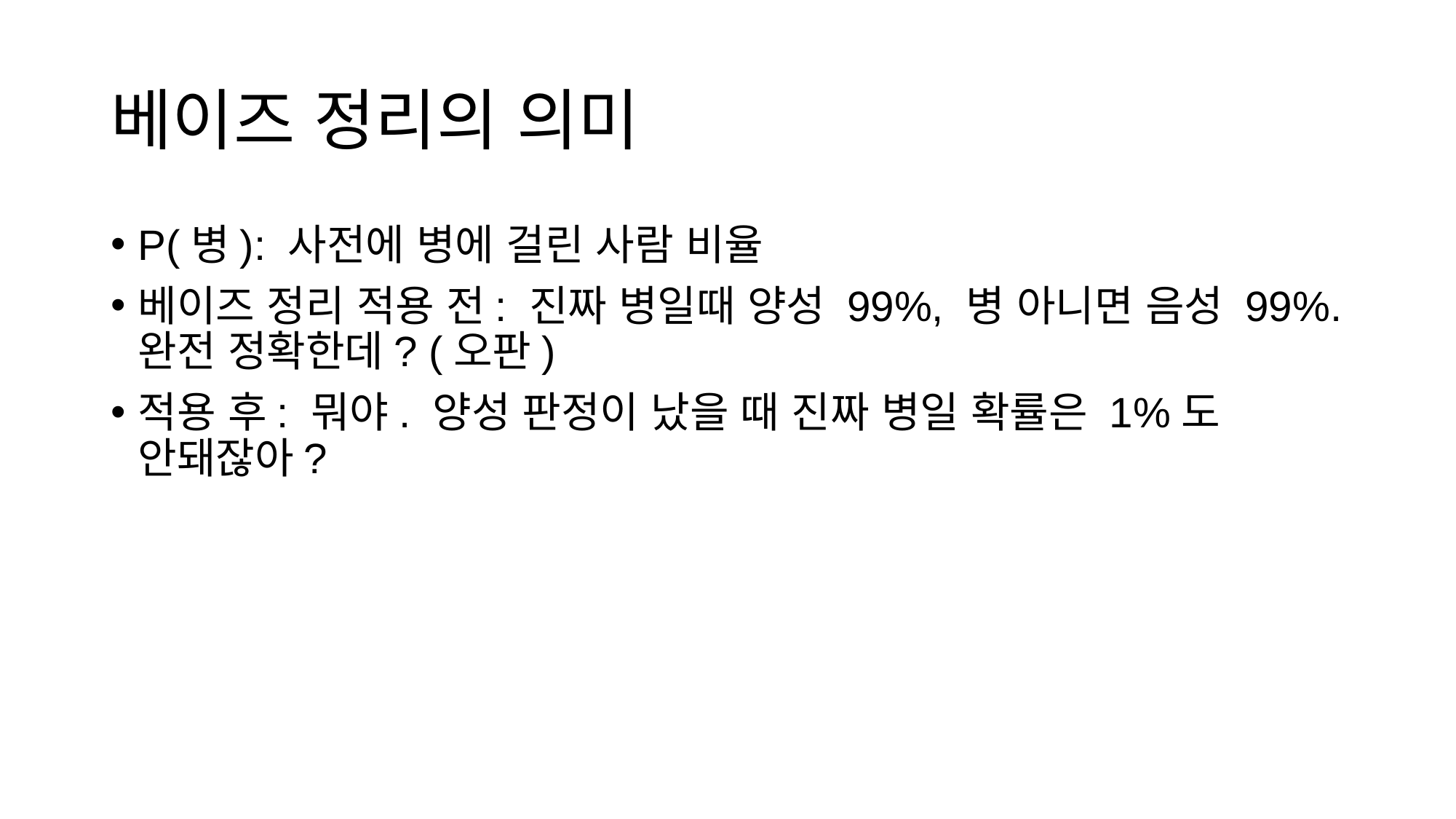

# 베이즈 정리의 의미
P(병): 사전에 병에 걸린 사람 비율
베이즈 정리 적용 전: 진짜 병일때 양성 99%, 병 아니면 음성 99%. 완전 정확한데? (오판)
적용 후: 뭐야. 양성 판정이 났을 때 진짜 병일 확률은 1%도 안돼잖아?